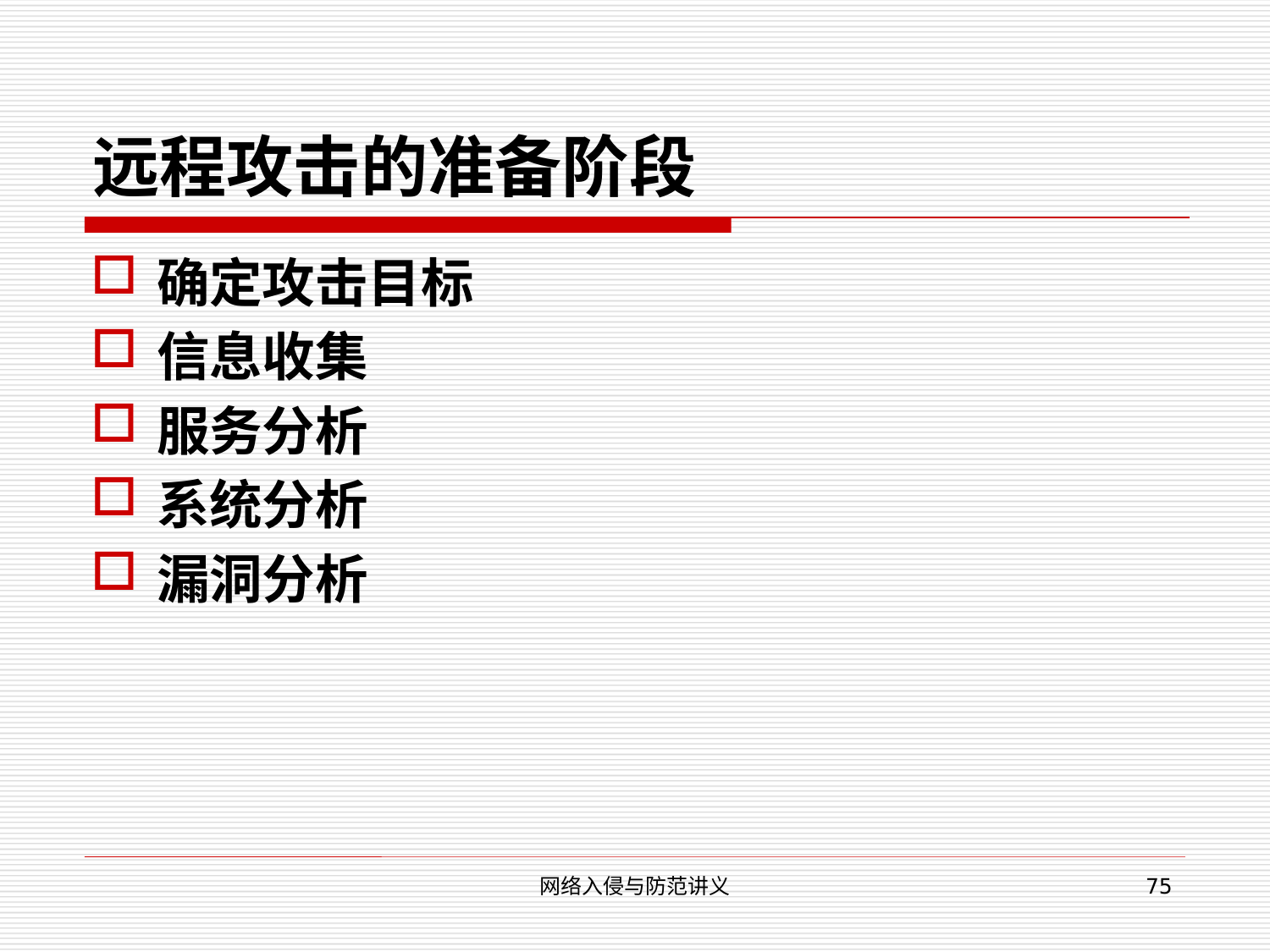

远程攻击的准备阶段
确定攻击目标
信息收集
服务分析
系统分析
漏洞分析

网络入侵与防范讲义
75